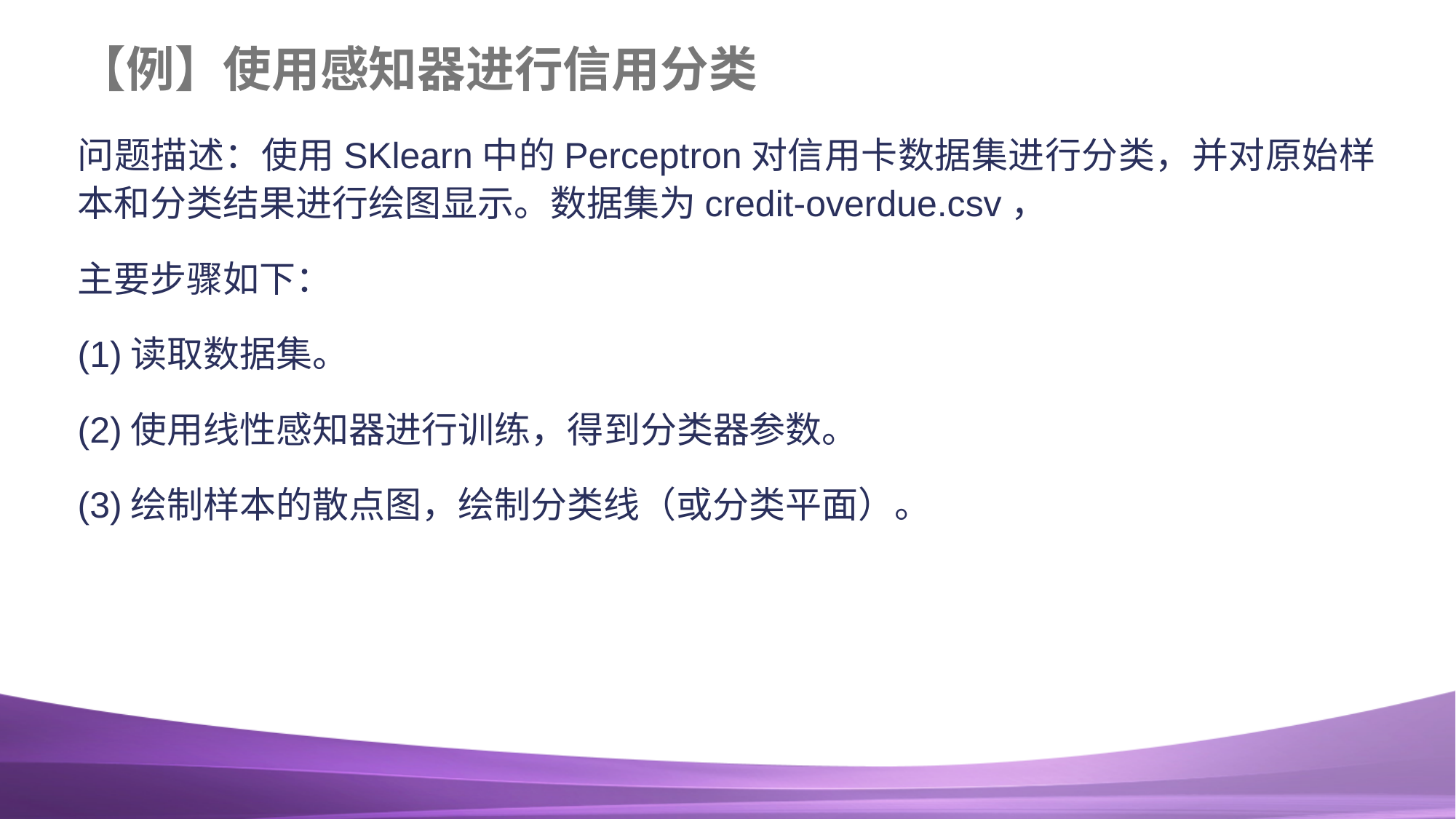

# 【例】使用感知器进行信用分类
问题描述：使用SKlearn中的Perceptron对信用卡数据集进行分类，并对原始样本和分类结果进行绘图显示。数据集为credit-overdue.csv，
主要步骤如下：
(1)读取数据集。
(2)使用线性感知器进行训练，得到分类器参数。
(3)绘制样本的散点图，绘制分类线（或分类平面）。